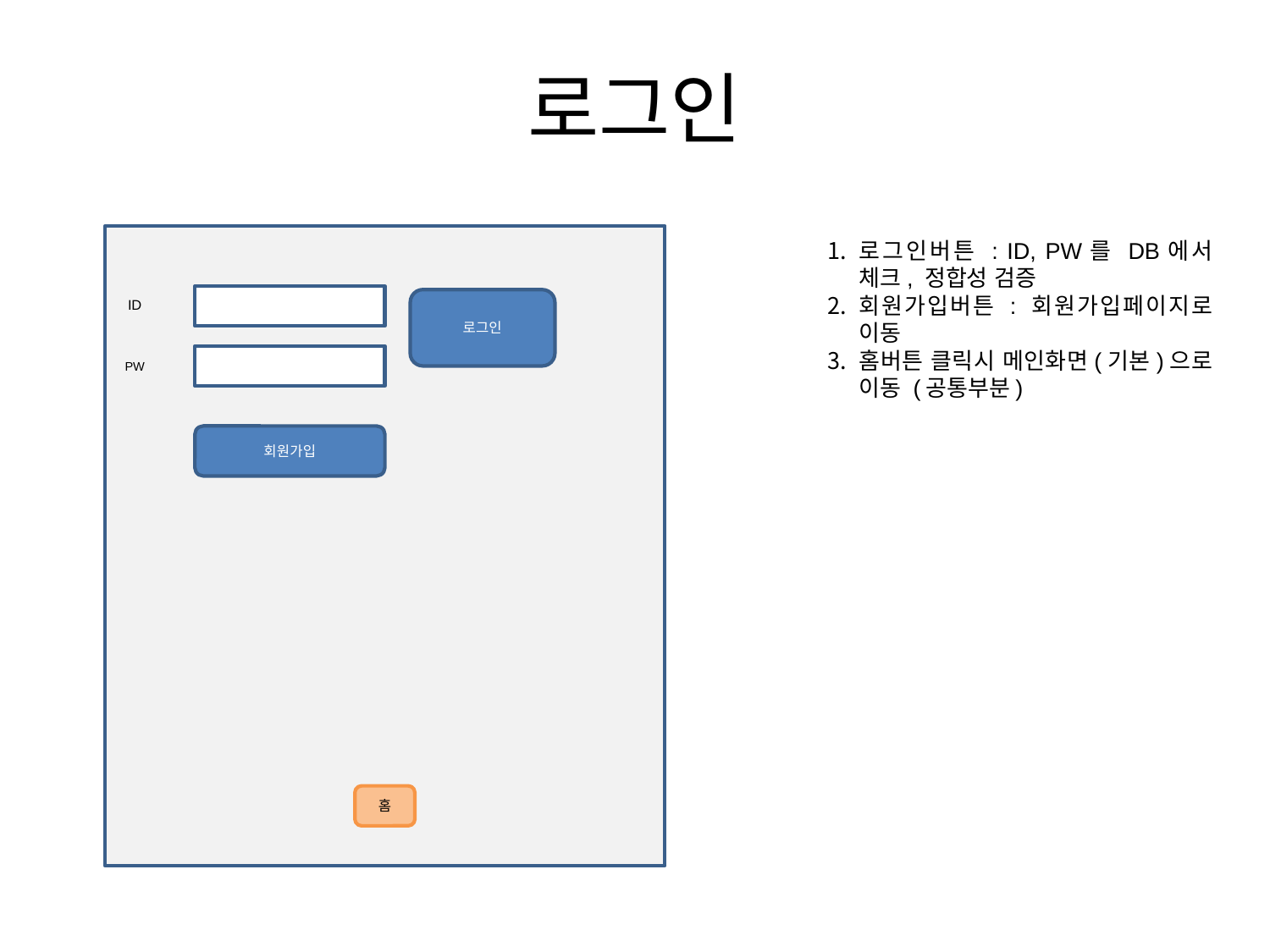

# 로그인

로그인버튼 : ID, PW를 DB에서 체크, 정합성 검증
회원가입버튼 : 회원가입페이지로 이동
홈버튼 클릭시 메인화면(기본)으로 이동 (공통부분)

로그인
ID

PW
회원가입
홈